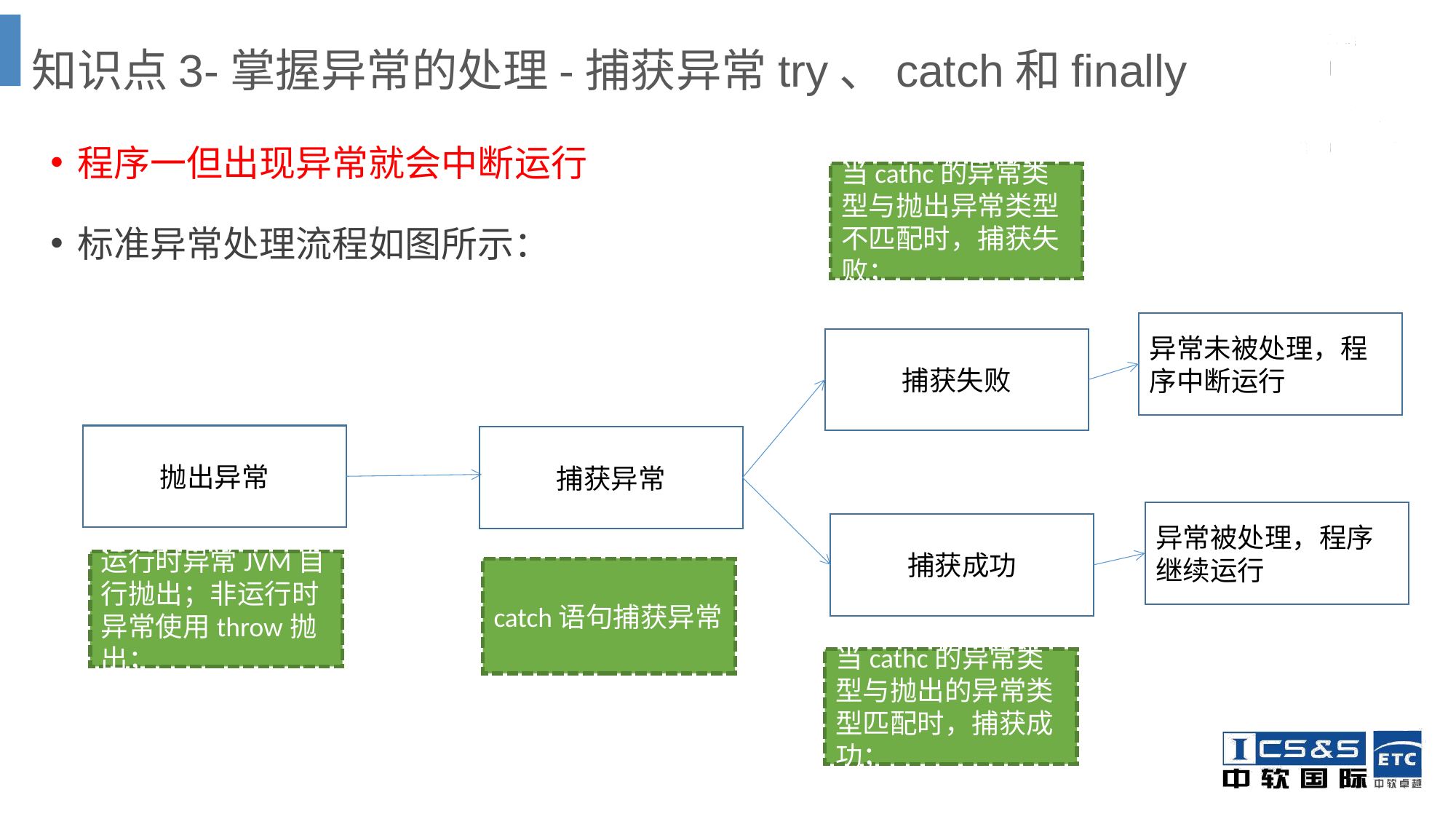

# 知识点3-掌握异常的处理-捕获异常try、catch和finally
程序一但出现异常就会中断运行
标准异常处理流程如图所示：

当cathc的异常类型与抛出异常类型不匹配时，捕获失败；
异常未被处理，程序中断运行
捕获失败
抛出异常
捕获异常
异常被处理，程序继续运行
捕获成功
运行时异常JVM自行抛出；非运行时异常使用throw抛出；
catch语句捕获异常
当cathc的异常类型与抛出的异常类型匹配时，捕获成功；